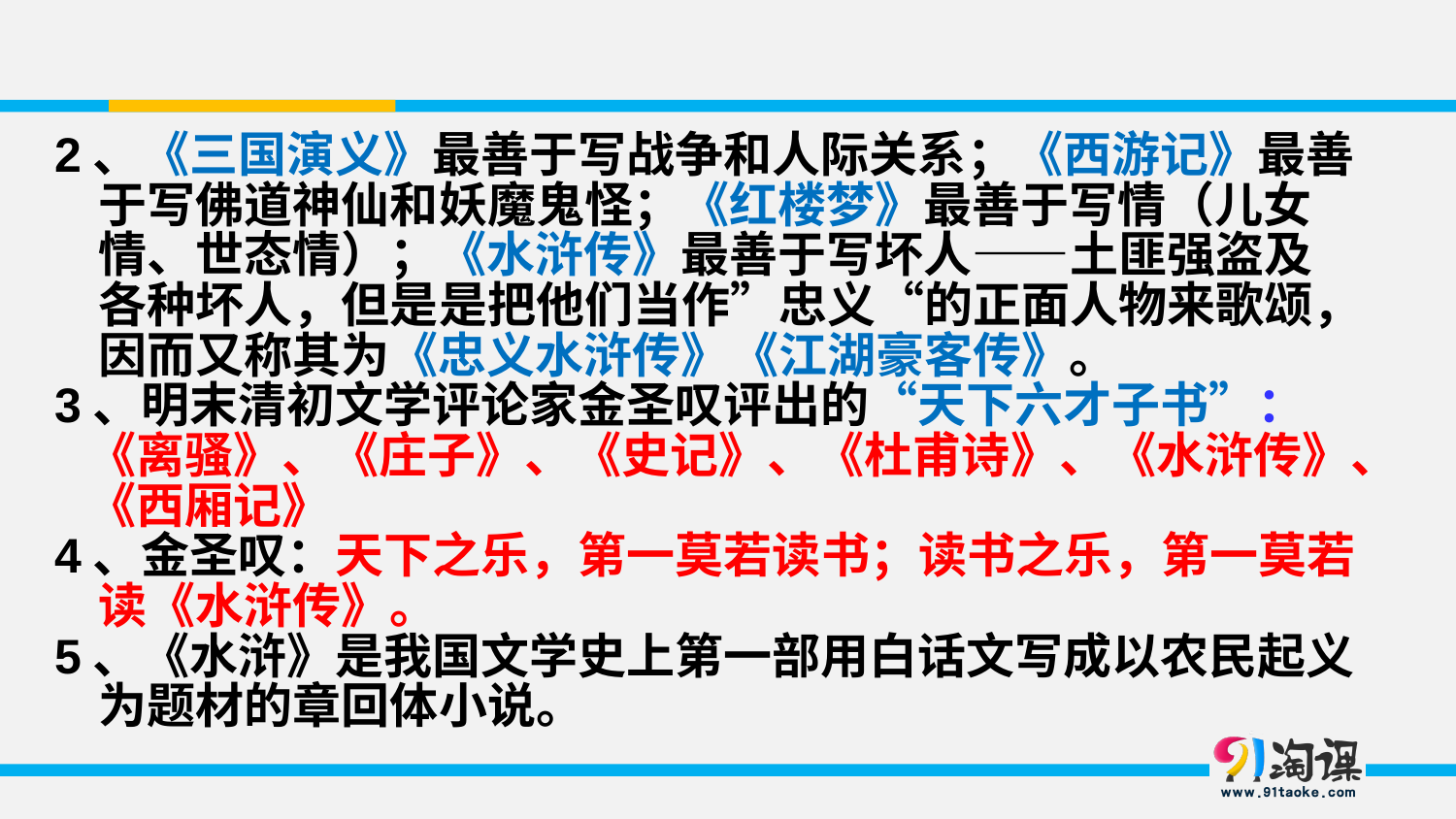

2、《三国演义》最善于写战争和人际关系；《西游记》最善
   于写佛道神仙和妖魔鬼怪；《红楼梦》最善于写情（儿女
   情、世态情）；《水浒传》最善于写坏人——土匪强盗及
   各种坏人，但是是把他们当作”忠义“的正面人物来歌颂，
   因而又称其为《忠义水浒传》《江湖豪客传》。
3、明末清初文学评论家金圣叹评出的“天下六才子书”：
  《离骚》、《庄子》、《史记》、《杜甫诗》、《水浒传》、
  《西厢记》
4、金圣叹：天下之乐，第一莫若读书；读书之乐，第一莫若
   读《水浒传》。
5、《水浒》是我国文学史上第一部用白话文写成以农民起义
   为题材的章回体小说。